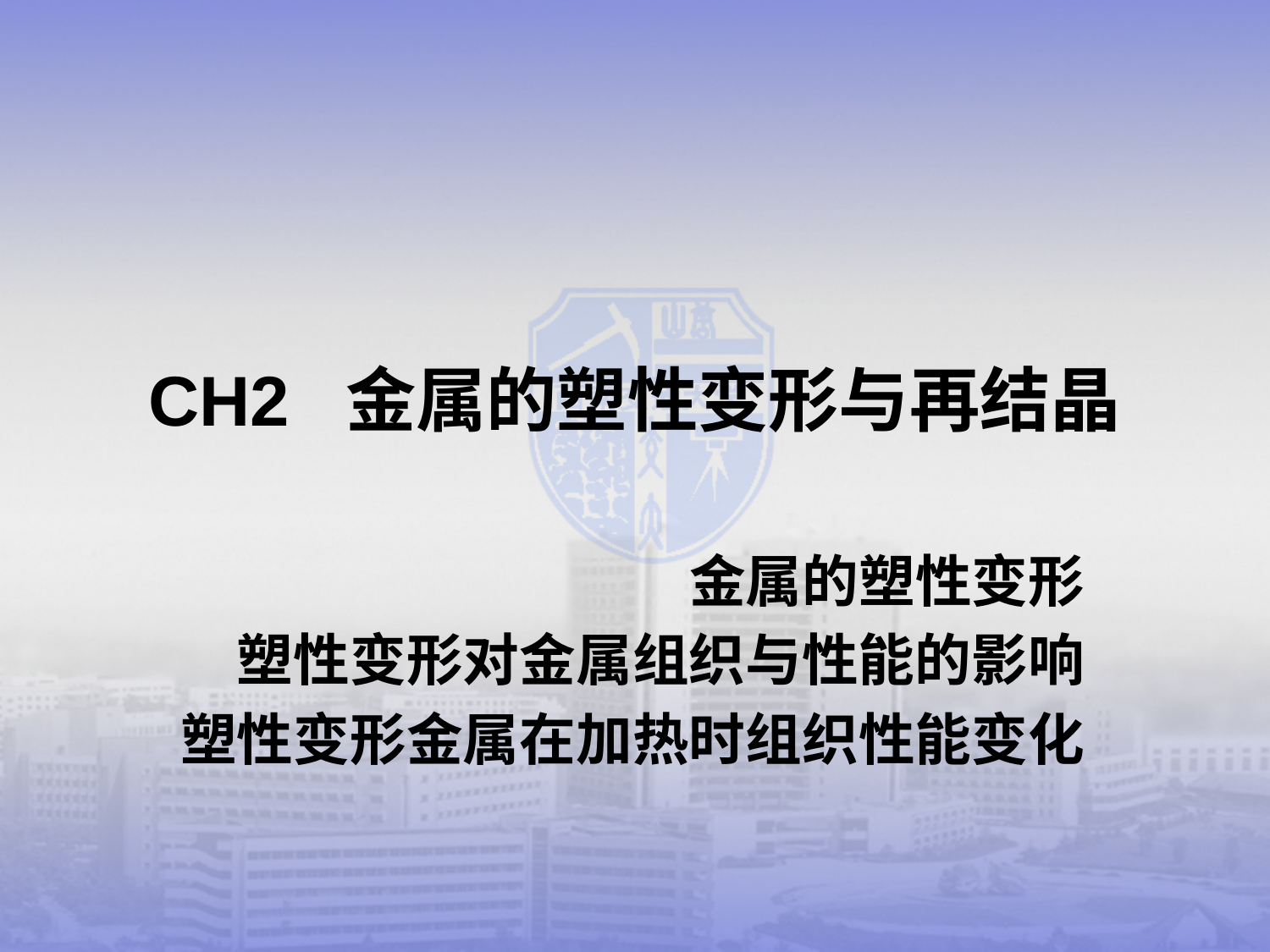

# CH2  金属的塑性变形与再结晶
金属的塑性变形
塑性变形对金属组织与性能的影响
塑性变形金属在加热时组织性能变化